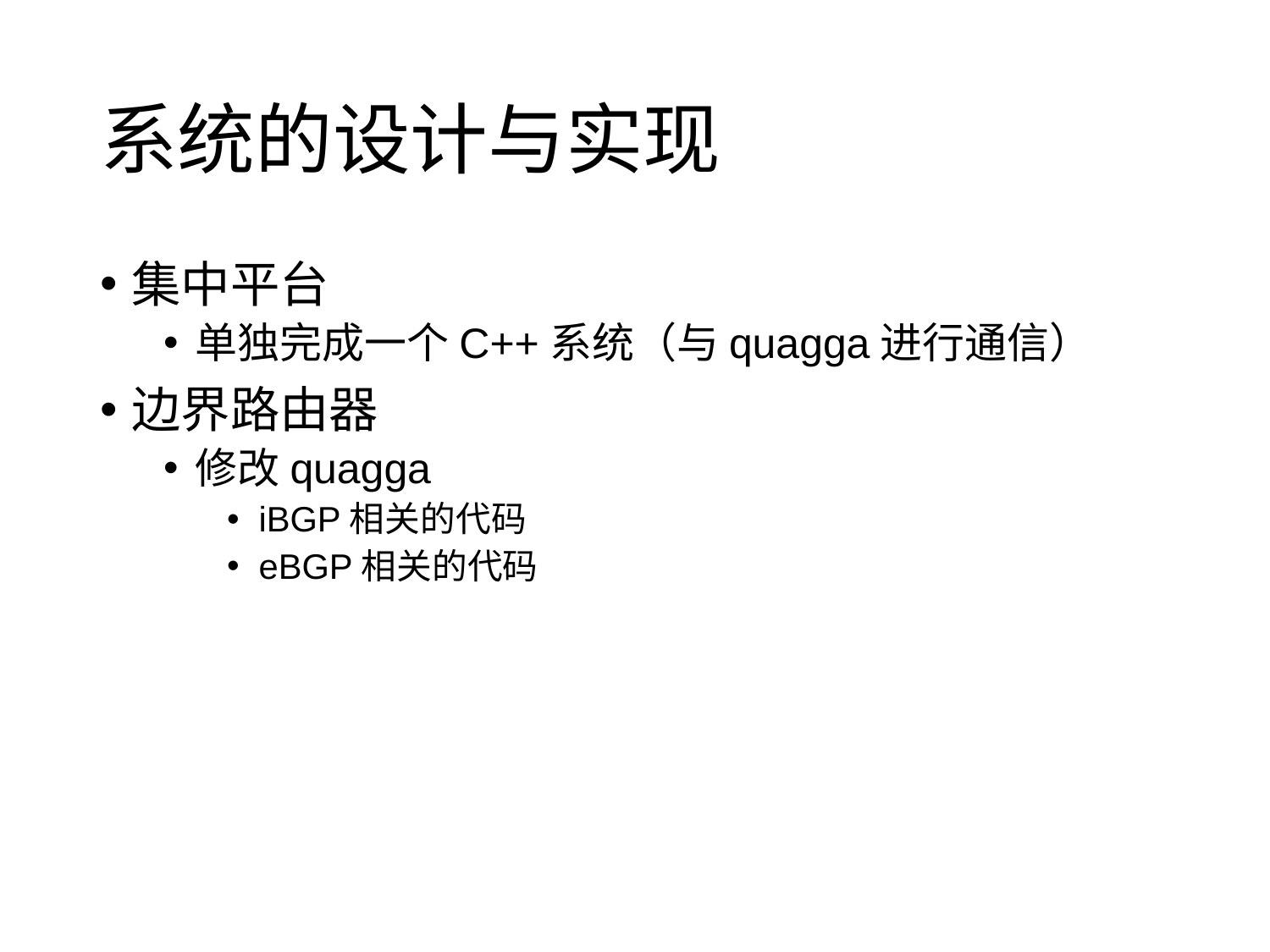

# 系统的设计与实现
集中平台
单独完成一个C++系统（与quagga进行通信）
边界路由器
修改quagga
iBGP相关的代码
eBGP相关的代码